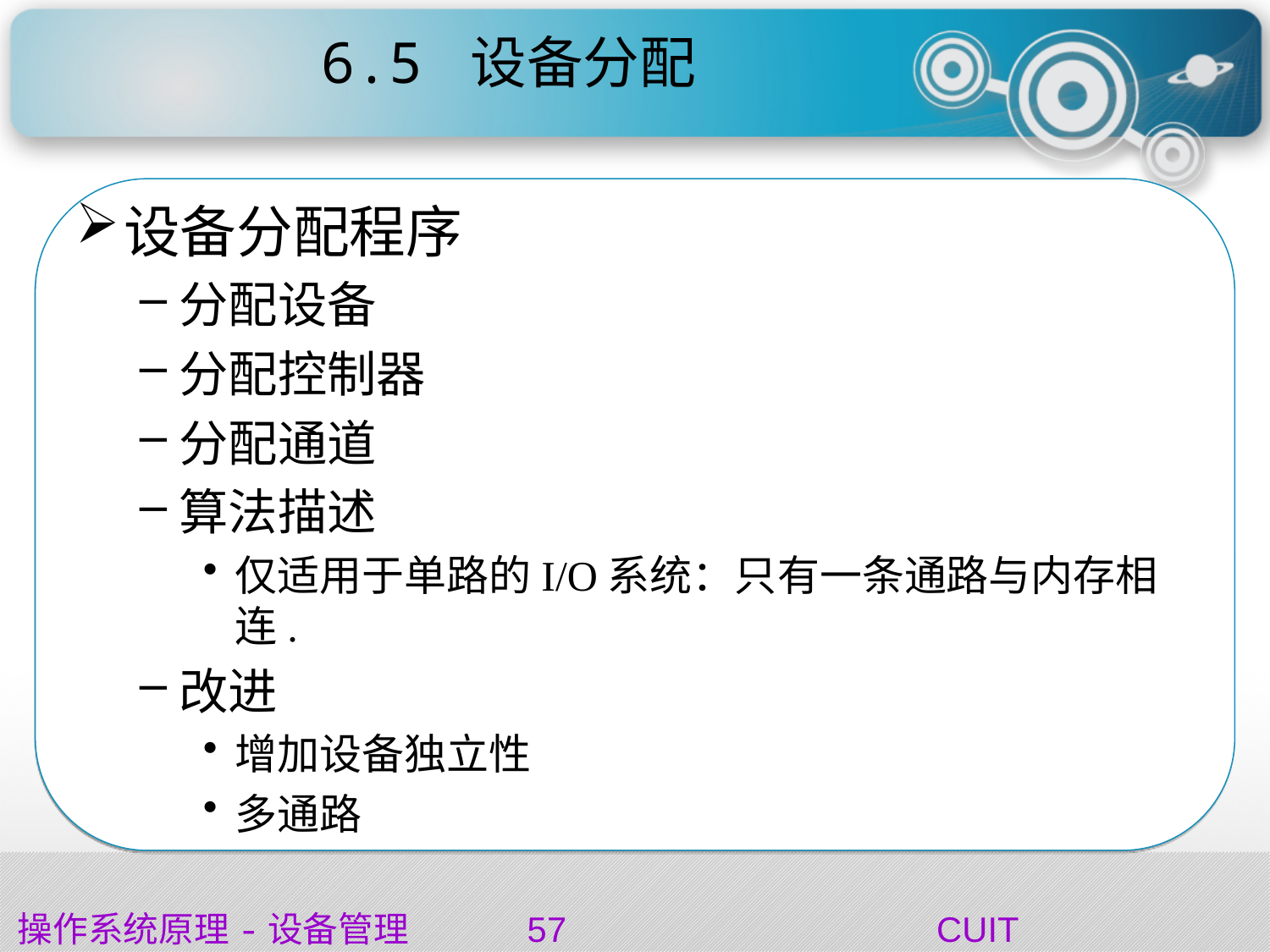

# 6.5 设备分配
设备分配程序
分配设备
分配控制器
分配通道
算法描述
仅适用于单路的I/O系统：只有一条通路与内存相连.
改进
增加设备独立性
多通路